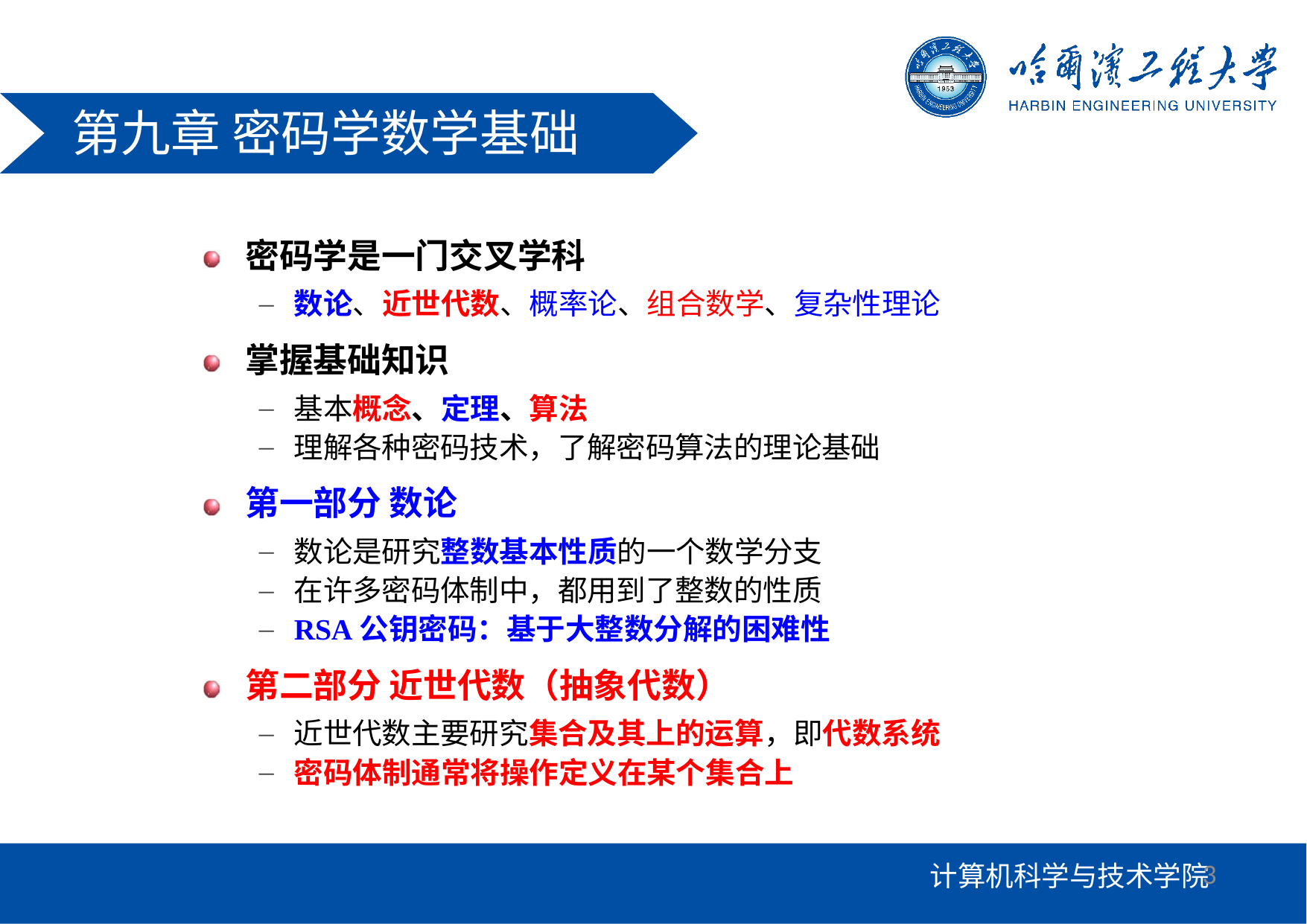

第九章 密码学数学基础
密码学是一门交叉学科
数论、近世代数、概率论、组合数学、复杂性理论
掌握基础知识
基本概念、定理、算法
理解各种密码技术，了解密码算法的理论基础
第一部分 数论
数论是研究整数基本性质的一个数学分支
在许多密码体制中，都用到了整数的性质
RSA公钥密码：基于大整数分解的困难性
第二部分 近世代数（抽象代数）
近世代数主要研究集合及其上的运算，即代数系统
密码体制通常将操作定义在某个集合上

3